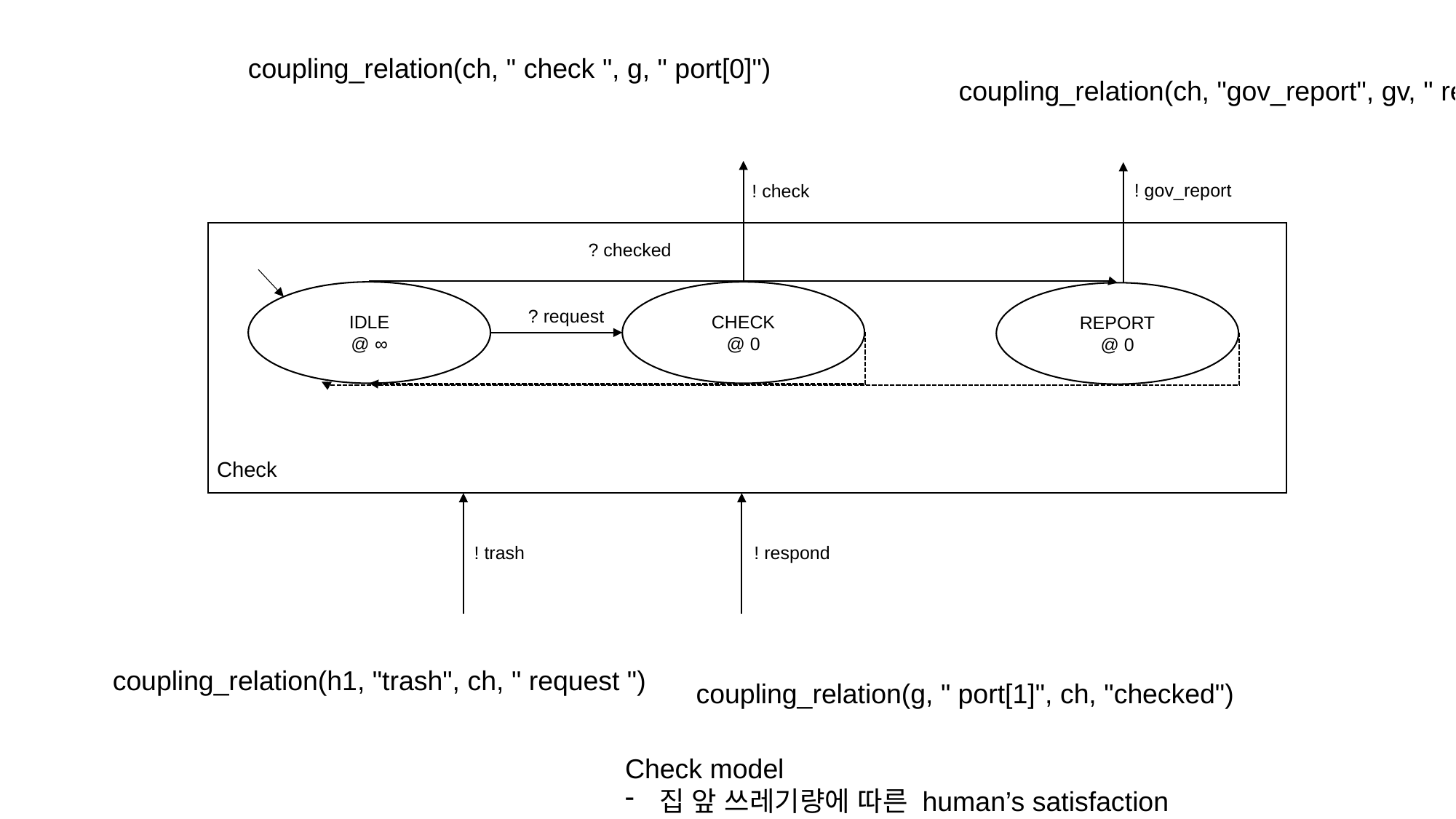

coupling_relation(ch, " check ", g, " port[0]")
coupling_relation(ch, "gov_report", gv, " recv_report ")
! gov_report
! check

? checked

IDLE
@ ∞

CHECK
@ 0

REPORT
@ 0

? request
Check
! trash
! respond
coupling_relation(h1, "trash", ch, " request ")
coupling_relation(g, " port[1]", ch, "checked")
Check model
집 앞 쓰레기량에 따른 human’s satisfaction 판단 모델이다.
Human에서 request 메시지가 오면 garbagecan의 상태를 확인한다. (check)
- checked port로 들어온 value값(cur_amount/can_size)으로 집에서 나갈 때 쓰레기 정도에 따른 개개인이 느끼는 만족도를 측정한다.
- 만족도가 일정 수치 이하로 떨어지면 government에 민원을 넣는다.  (report)